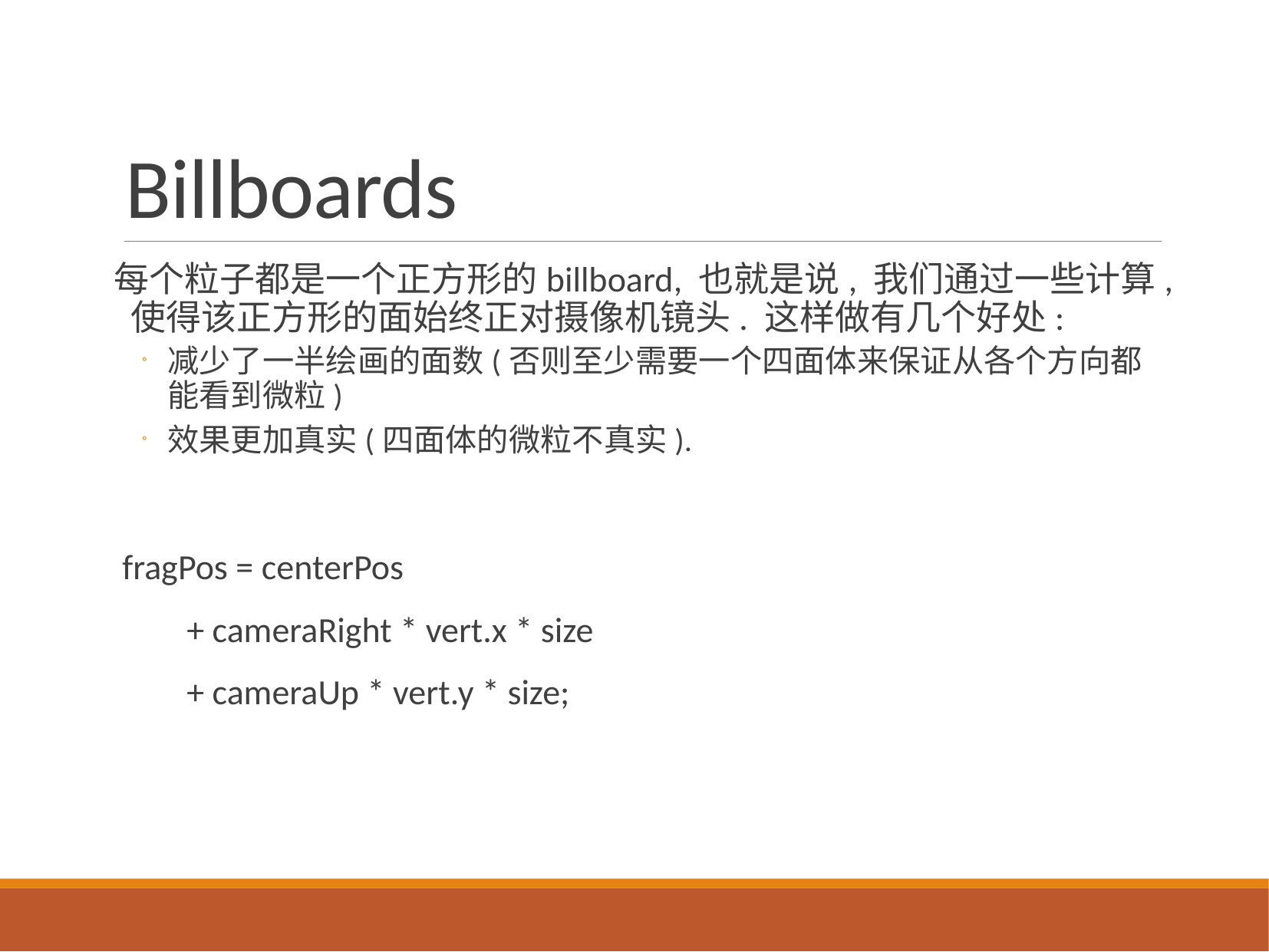

# Billboards
每个粒子都是一个正方形的billboard, 也就是说, 我们通过一些计算, 使得该正方形的面始终正对摄像机镜头. 这样做有几个好处:
减少了一半绘画的面数(否则至少需要一个四面体来保证从各个方向都能看到微粒)
效果更加真实(四面体的微粒不真实).

 fragPos = centerPos
         + cameraRight * vert.x * size
         + cameraUp * vert.y * size;